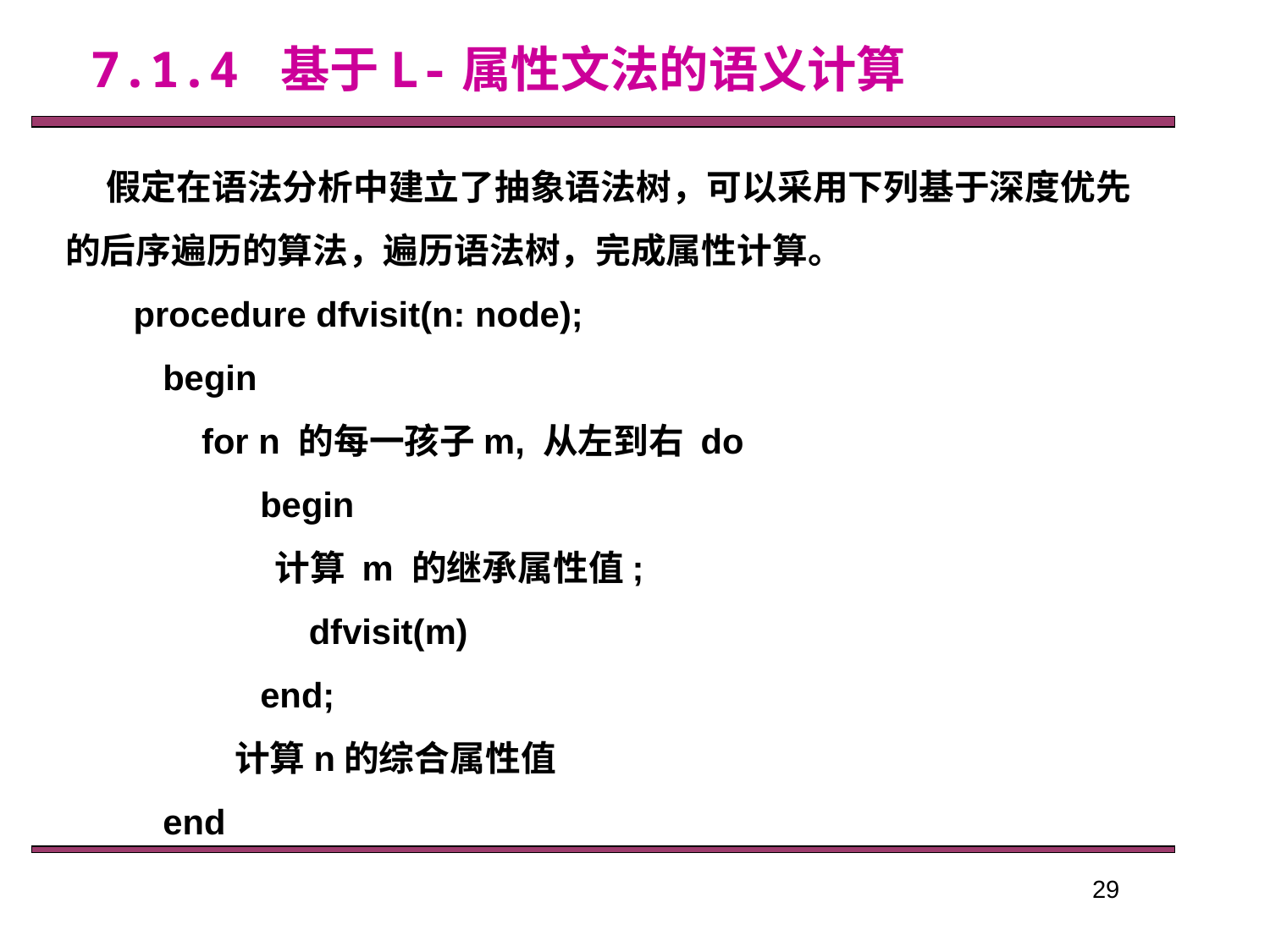

7.1.4 基于L-属性文法的语义计算
    假定在语法分析中建立了抽象语法树，可以采用下列基于深度优先的后序遍历的算法，遍历语法树，完成属性计算。
       procedure dfvisit(n: node);
          begin
              for n 的每一孩子m, 从左到右 do
                    begin
                         计算 m 的继承属性值;
                         dfvisit(m)
                    end;
                    计算n的综合属性值
          end

29